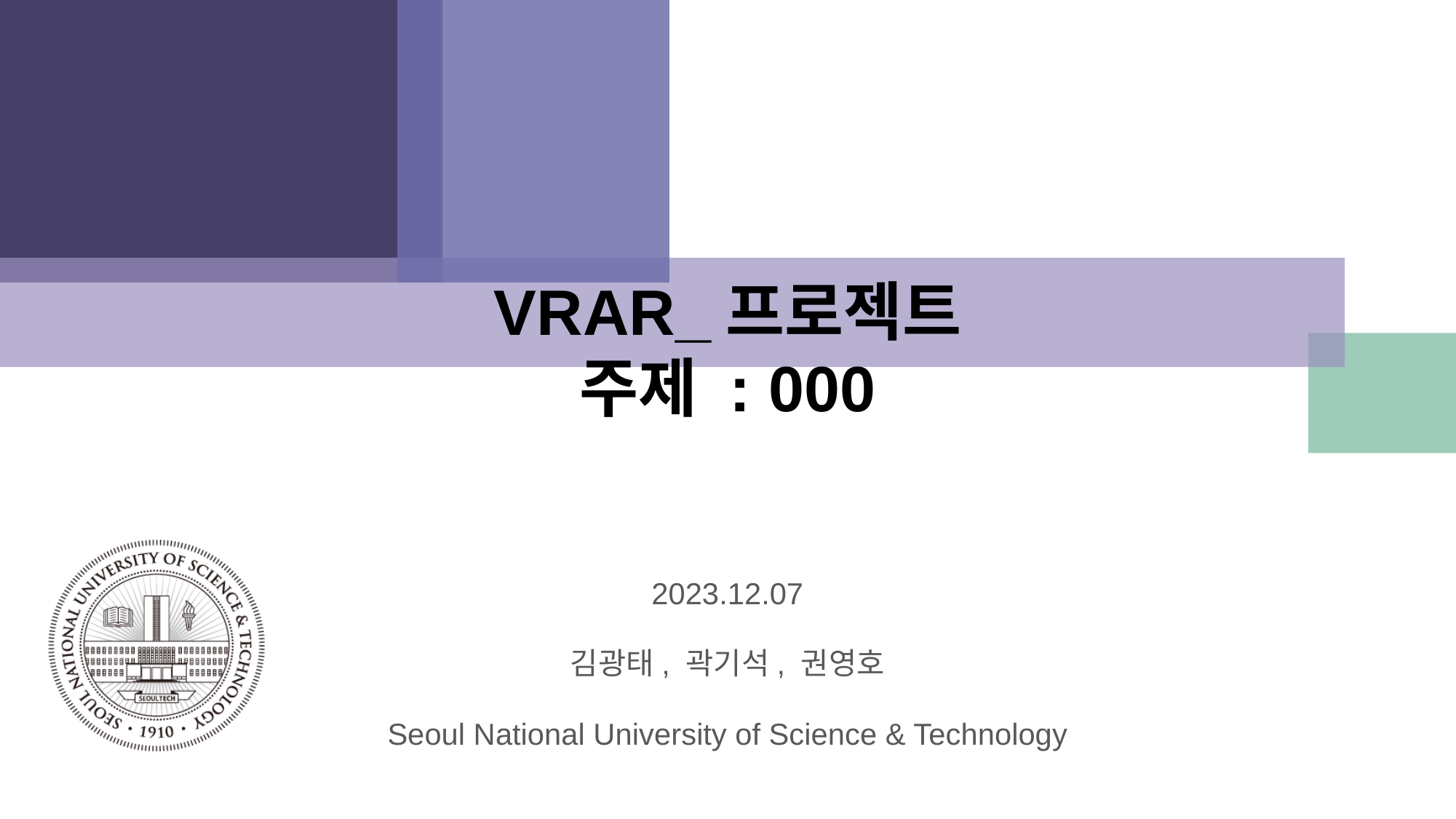

# VRAR_프로젝트 주제 : 000
2023.12.07

김광태, 곽기석, 권영호

Seoul National University of Science & Technology